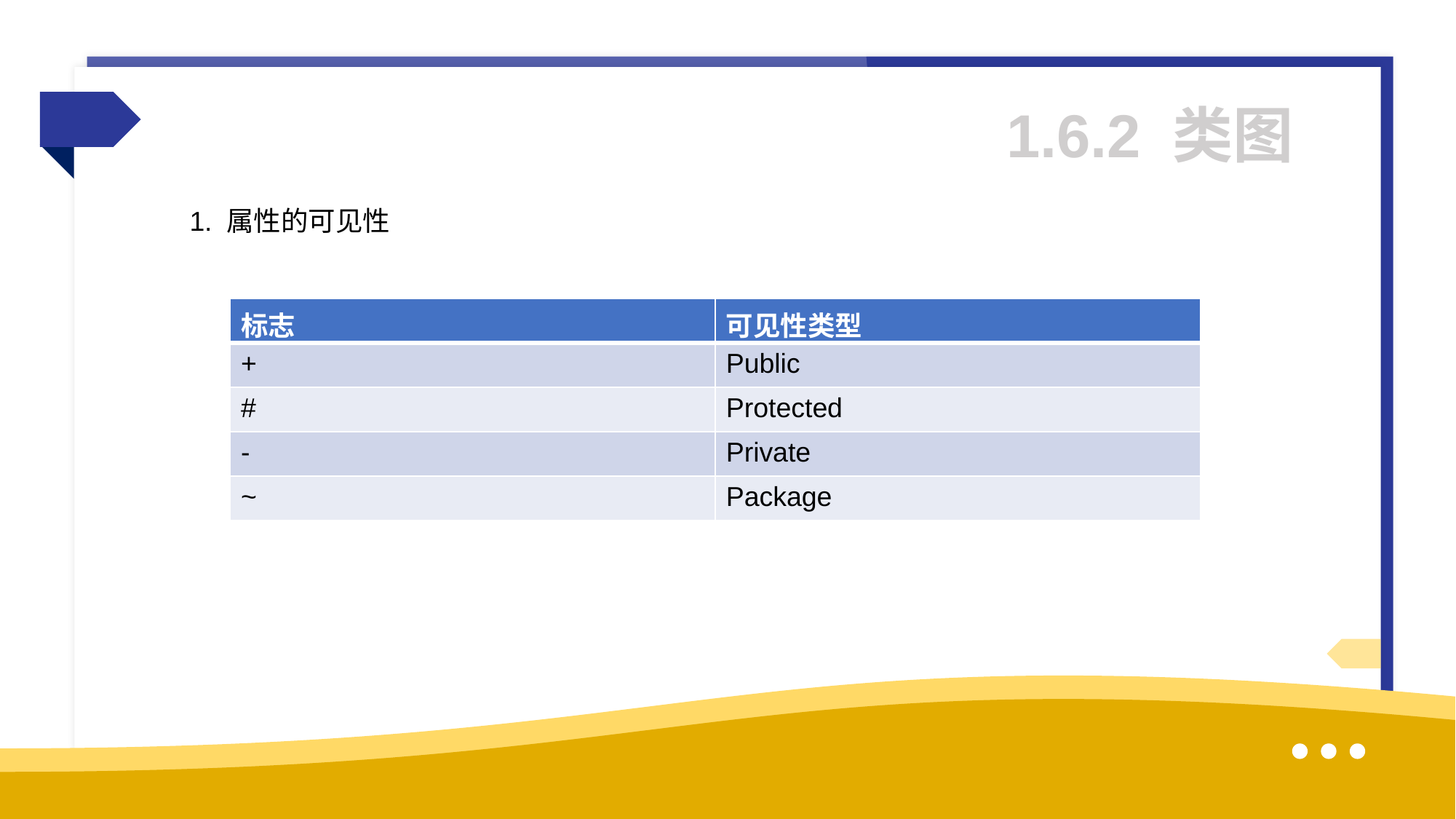

1.6.2 类图
1. 属性的可见性
| 标志 | 可见性类型 |
| --- | --- |
| + | Public |
| # | Protected |
| - | Private |
| ~ | Package |